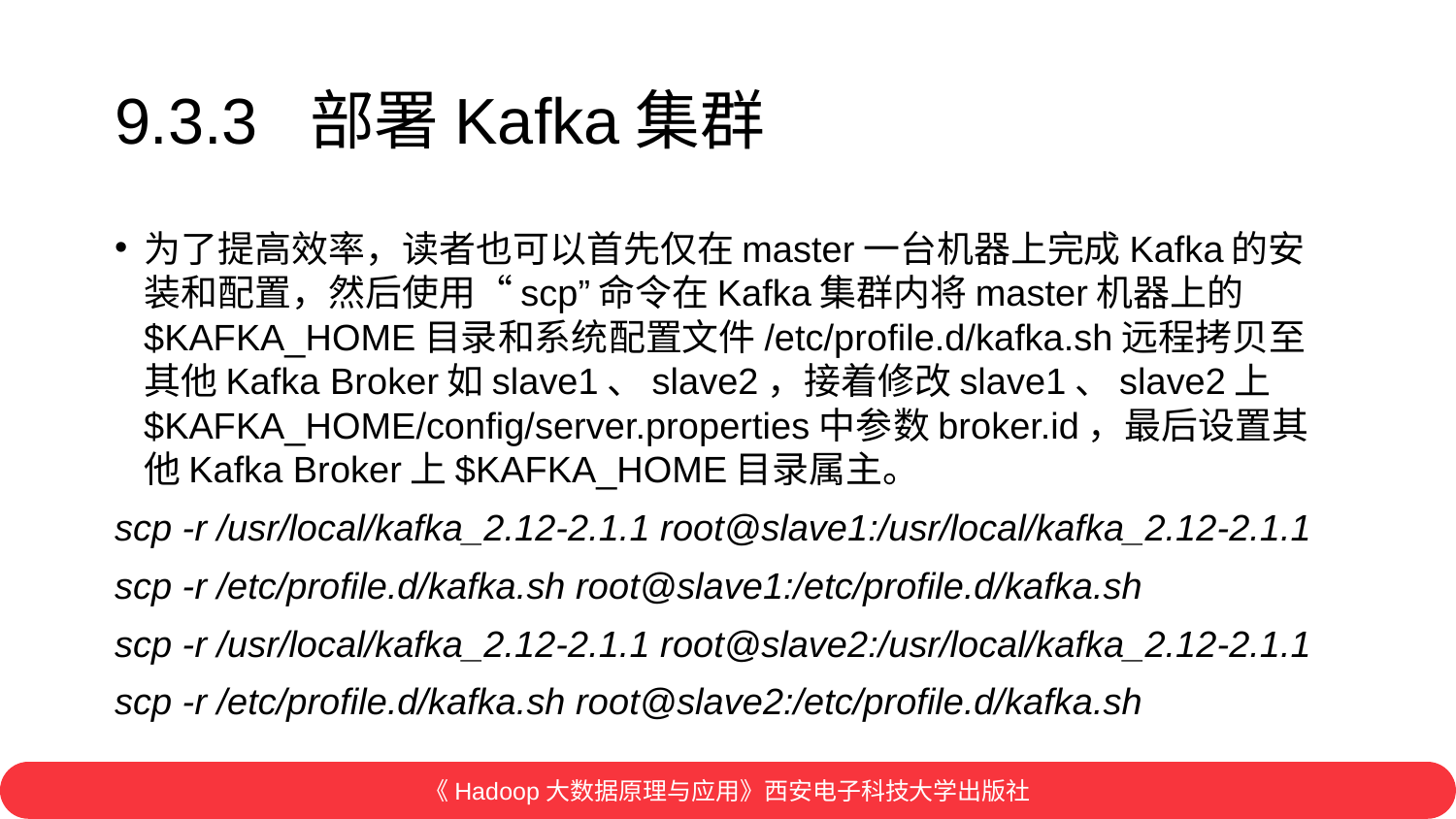

# 9.3.3  部署Kafka集群
为了提高效率，读者也可以首先仅在master一台机器上完成Kafka的安装和配置，然后使用“scp”命令在Kafka集群内将master机器上的$KAFKA_HOME目录和系统配置文件/etc/profile.d/kafka.sh远程拷贝至其他Kafka Broker如slave1、slave2，接着修改slave1、slave2上$KAFKA_HOME/config/server.properties中参数broker.id，最后设置其他Kafka Broker上$KAFKA_HOME目录属主。
scp -r /usr/local/kafka_2.12-2.1.1 root@slave1:/usr/local/kafka_2.12-2.1.1
scp -r /etc/profile.d/kafka.sh root@slave1:/etc/profile.d/kafka.sh
scp -r /usr/local/kafka_2.12-2.1.1 root@slave2:/usr/local/kafka_2.12-2.1.1
scp -r /etc/profile.d/kafka.sh root@slave2:/etc/profile.d/kafka.sh